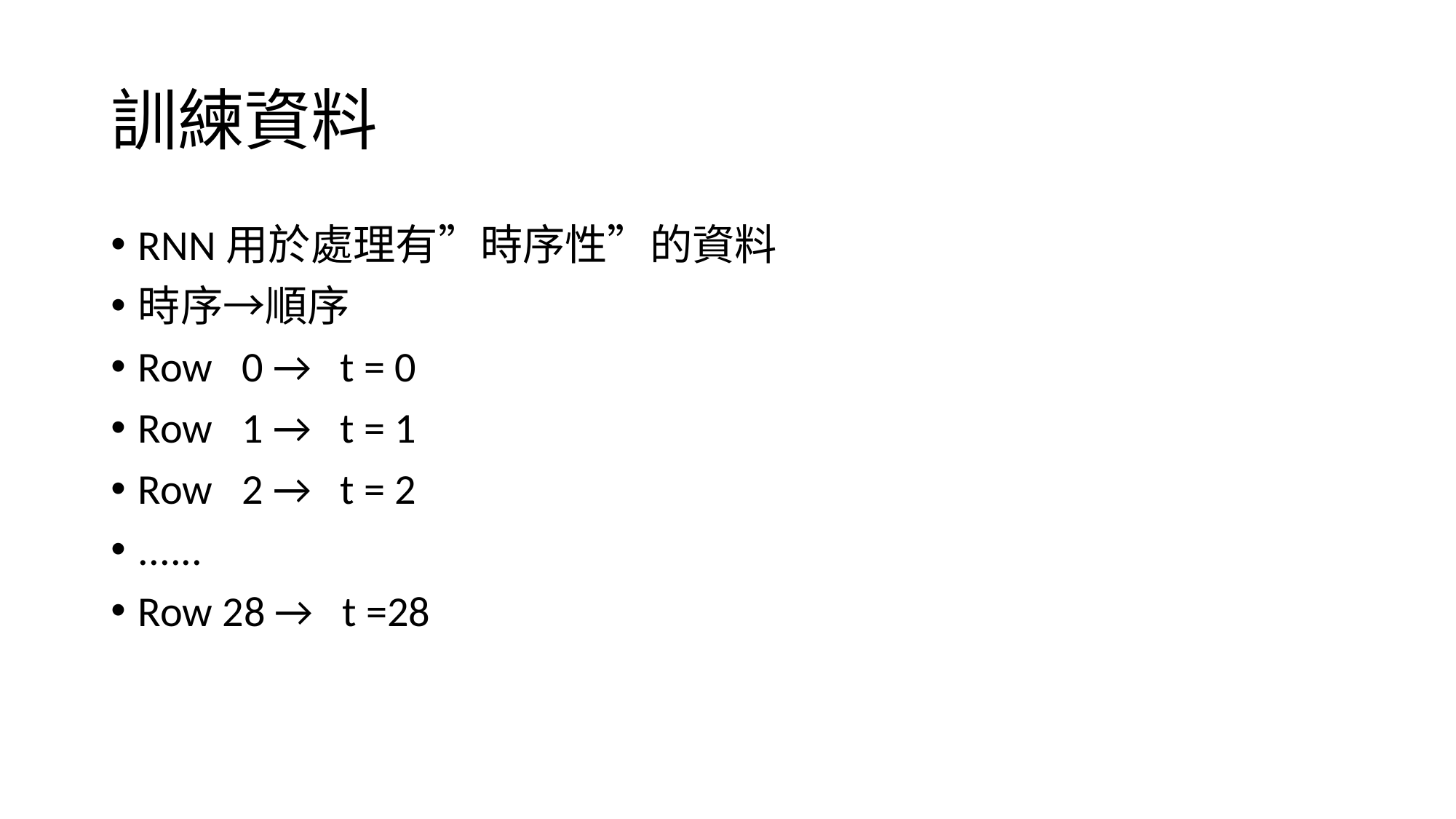

# 訓練資料
RNN用於處理有”時序性”的資料
時序→順序
Row   0 →   t = 0
Row   1 →   t = 1
Row   2 →   t = 2
......
Row 28 →   t =28